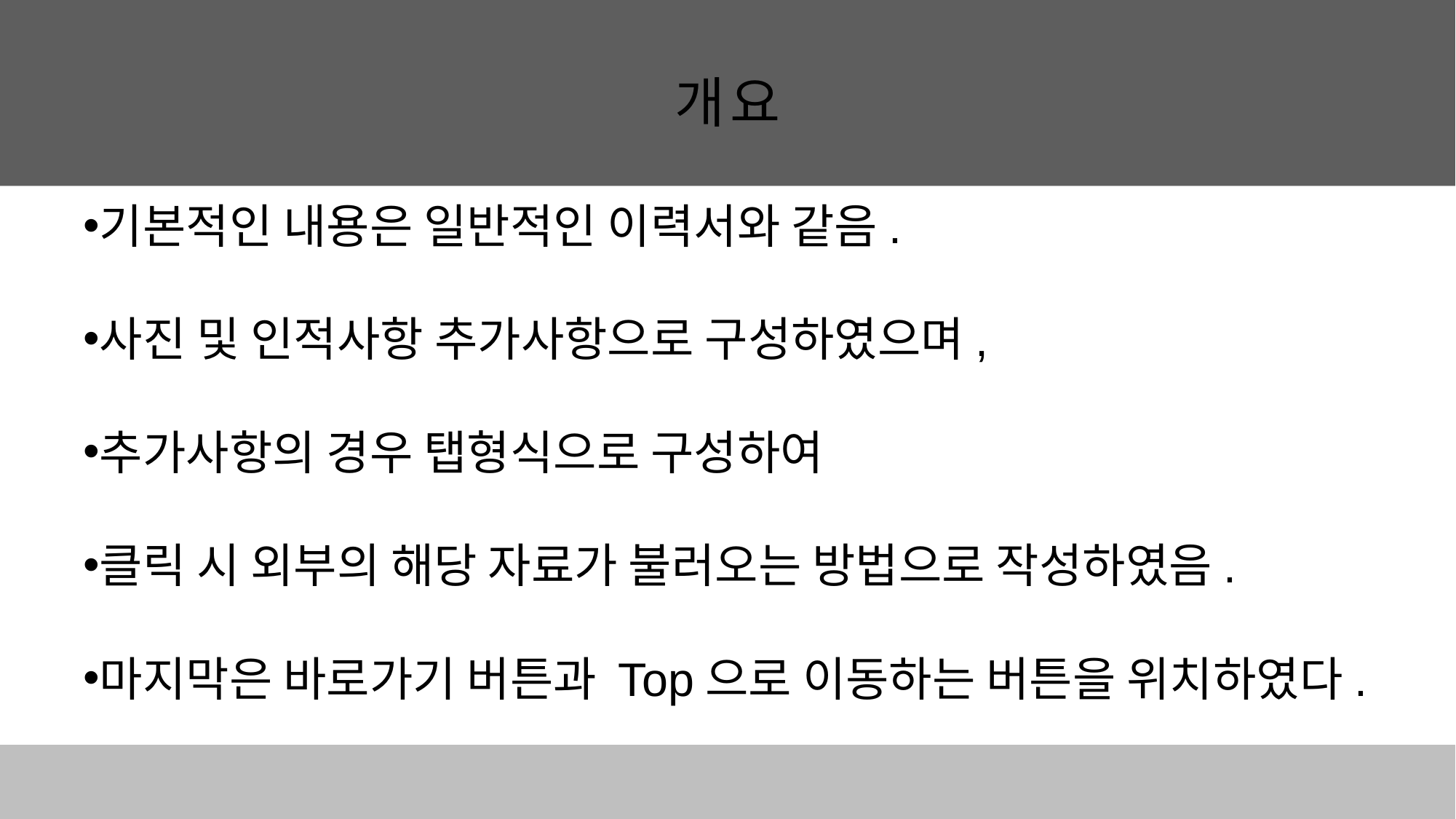

# 개요
기본적인 내용은 일반적인 이력서와 같음.

사진 및 인적사항 추가사항으로 구성하였으며,

추가사항의 경우 탭형식으로 구성하여

클릭 시 외부의 해당 자료가 불러오는 방법으로 작성하였음.

마지막은 바로가기 버튼과 Top으로 이동하는 버튼을 위치하였다.